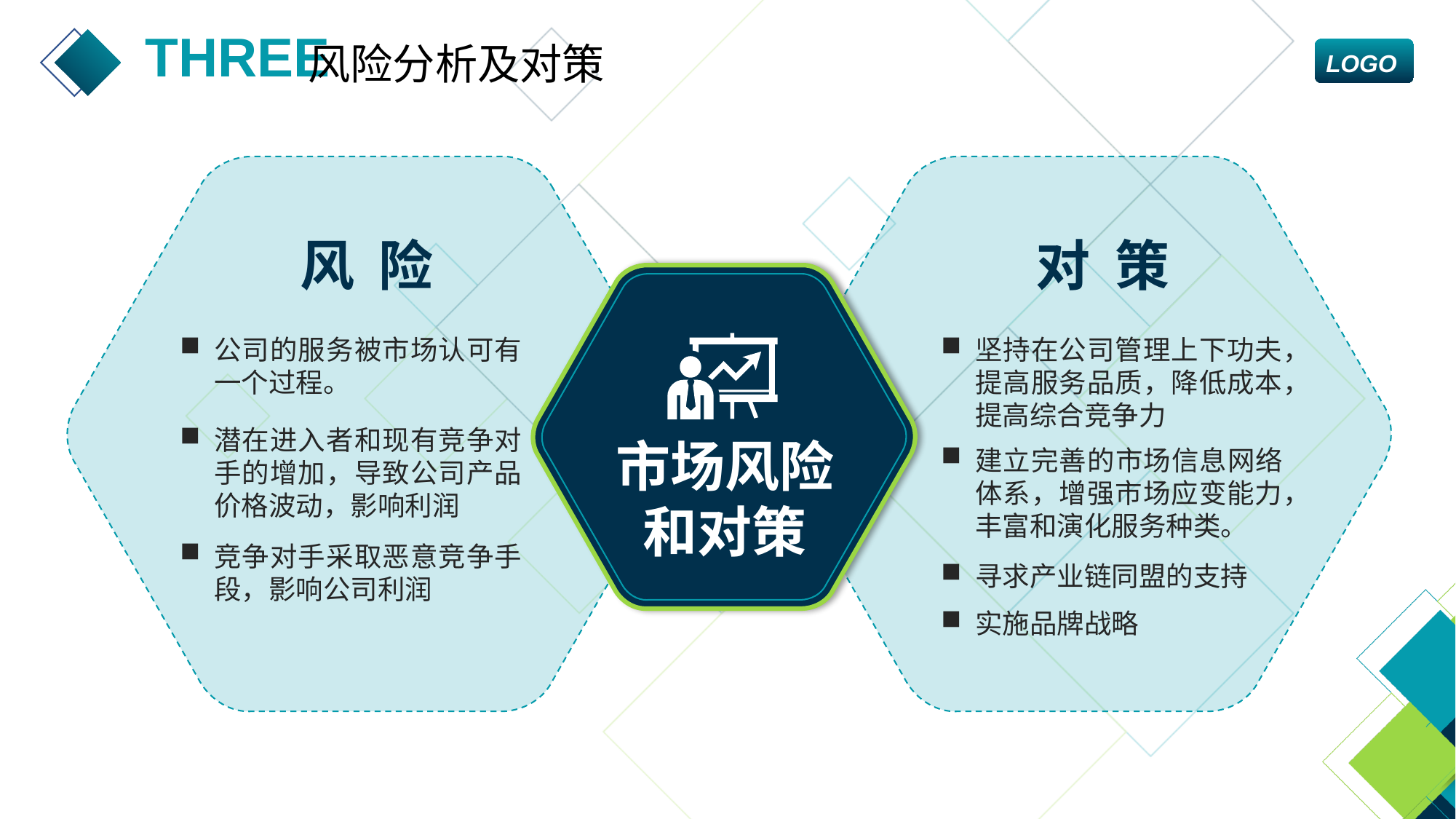

THREE
风险分析及对策

风  险
公司的服务被市场认可有一个过程。
潜在进入者和现有竞争对手的增加，导致公司产品价格波动，影响利润
竞争对手采取恶意竞争手段，影响公司利润

对  策
坚持在公司管理上下功夫，提高服务品质，降低成本，提高综合竞争力
建立完善的市场信息网络体系，增强市场应变能力，丰富和演化服务种类。
寻求产业链同盟的支持
实施品牌战略

市场风险和对策